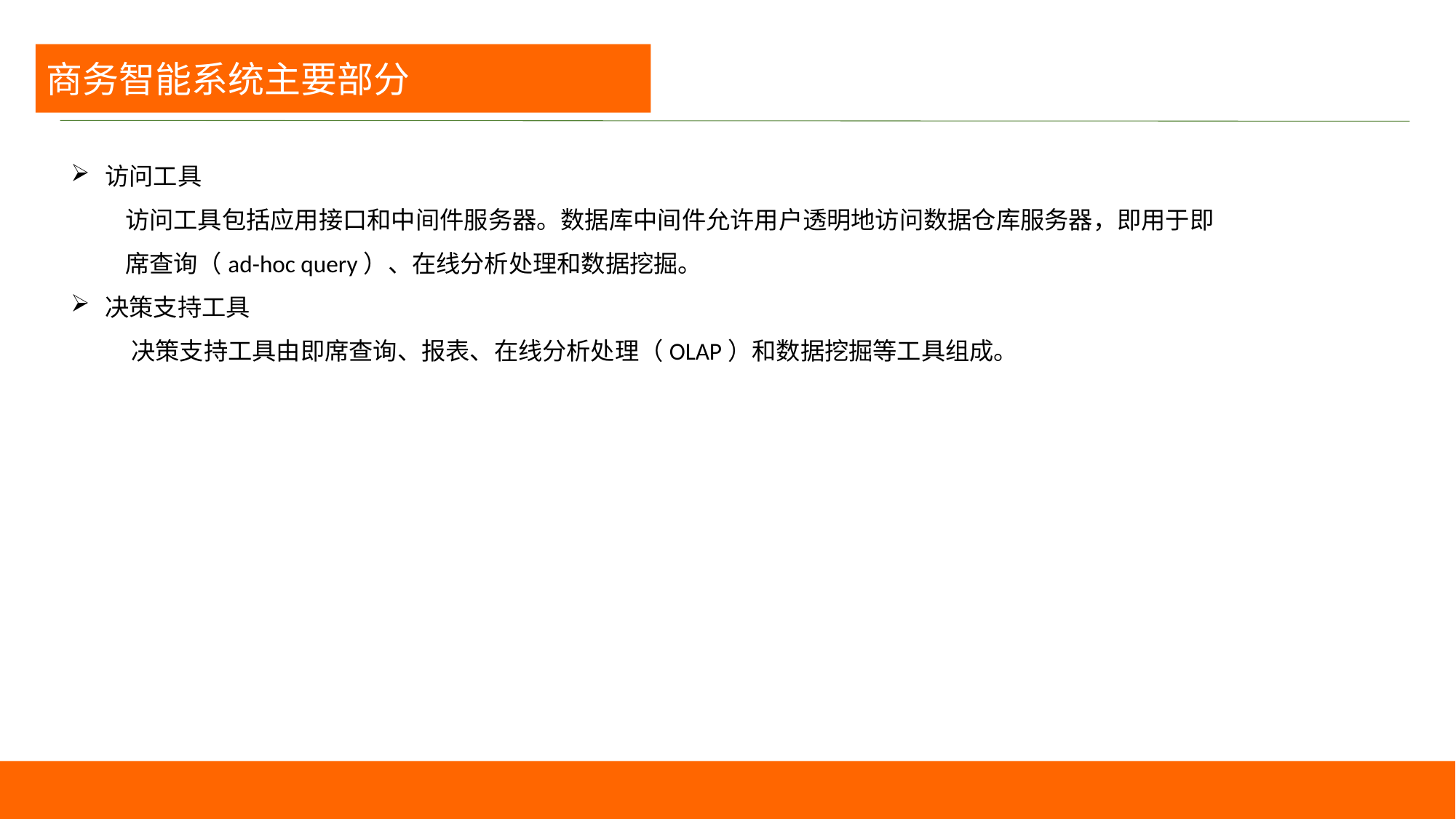

商务智能系统主要部分
访问工具
访问工具包括应用接口和中间件服务器。数据库中间件允许用户透明地访问数据仓库服务器，即用于即席查询（ad-hoc query）、在线分析处理和数据挖掘。
决策支持工具
          决策支持工具由即席查询、报表、在线分析处理（OLAP）和数据挖掘等工具组成。
14